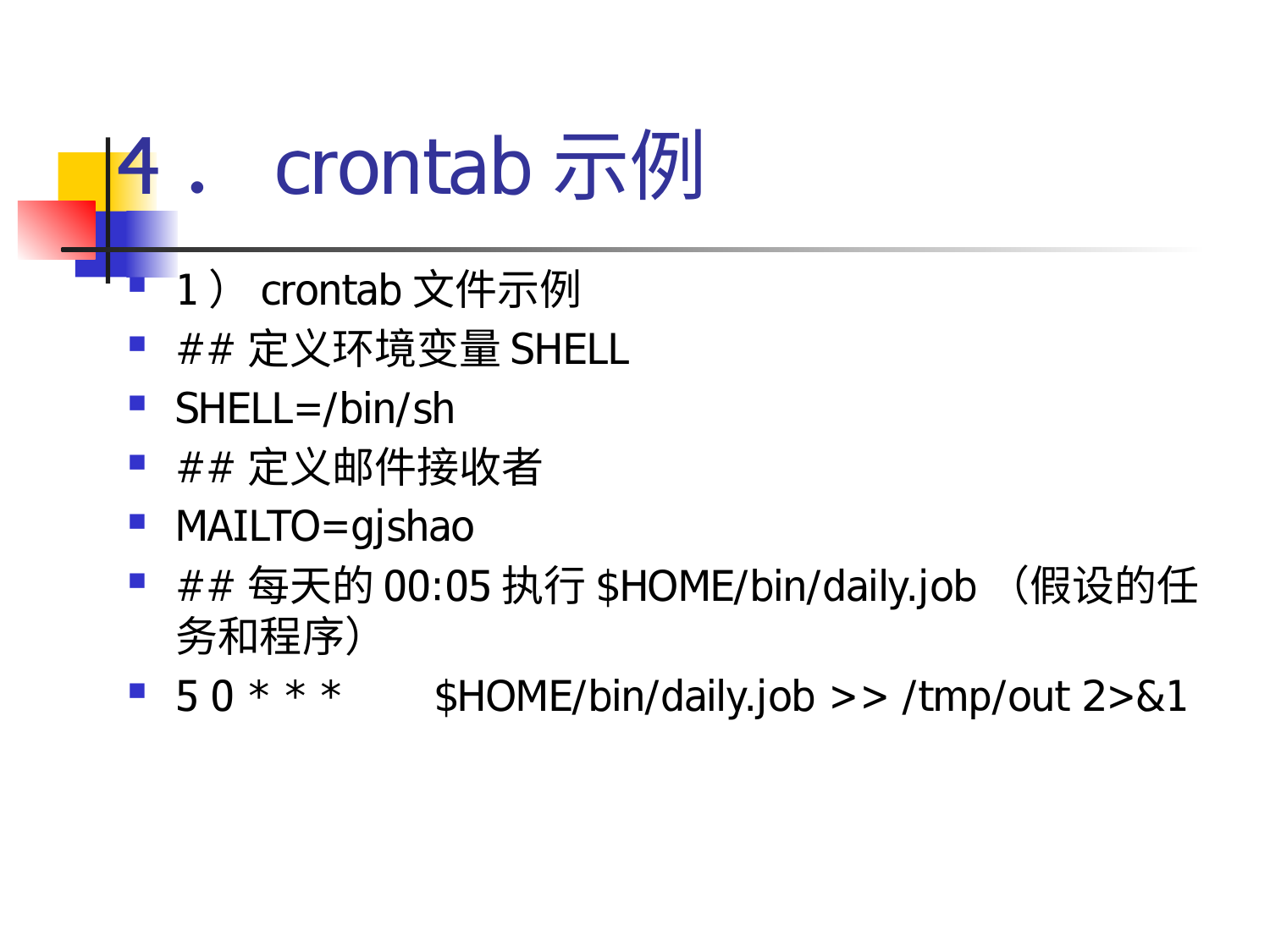

# 4．crontab示例
1）crontab文件示例
##定义环境变量SHELL
SHELL=/bin/sh
##定义邮件接收者
MAILTO=gjshao
##每天的00:05执行$HOME/bin/daily.job（假设的任务和程序）
5 0 * * *       $HOME/bin/daily.job >> /tmp/out 2>&1